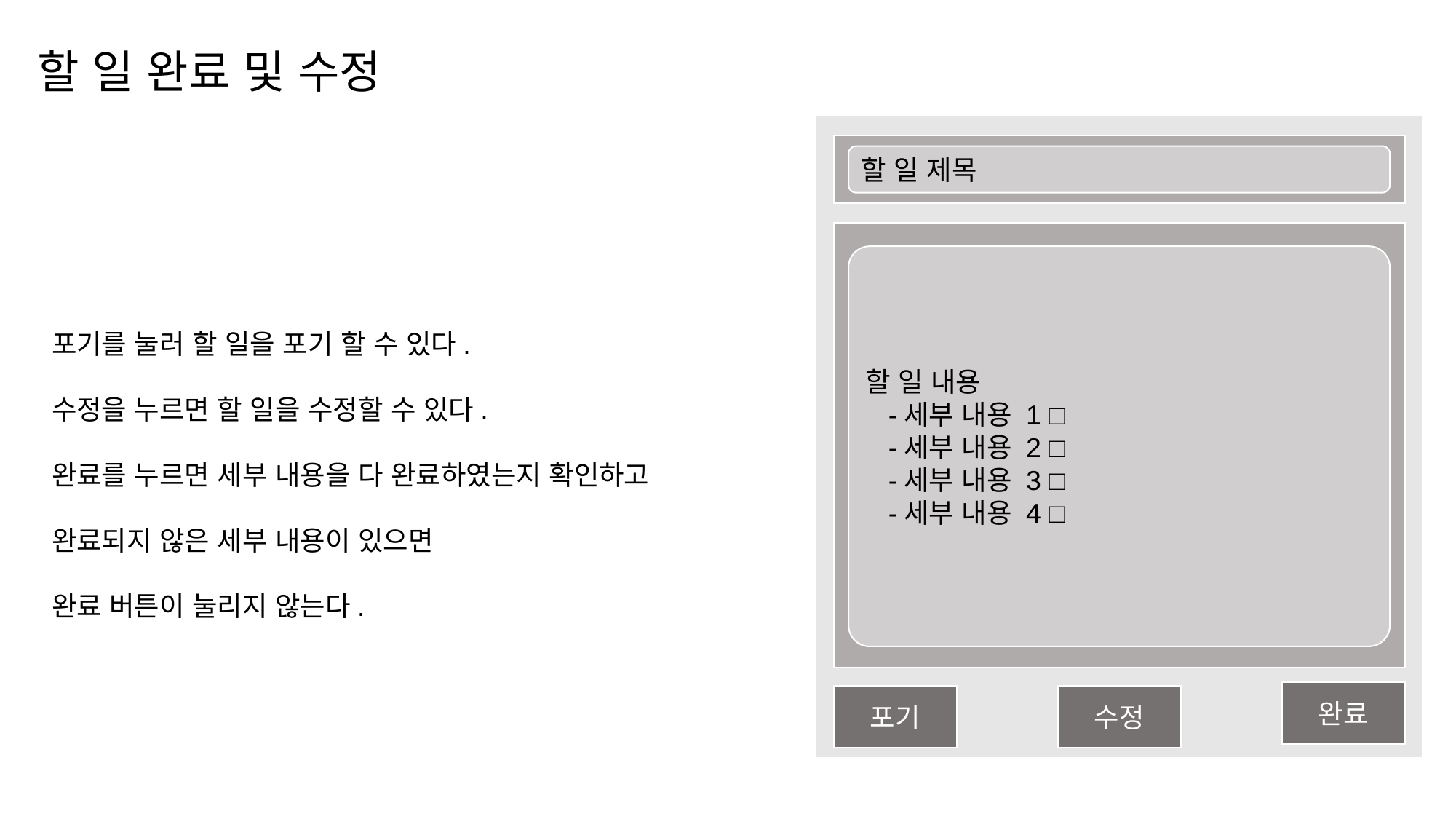

할 일 완료 및 수정

할 일 제목

할 일 내용
   -세부 내용 1 □
   -세부 내용 2 □
   -세부 내용 3 □
   -세부 내용 4 □
포기를 눌러 할 일을 포기 할 수 있다.

수정을 누르면 할 일을 수정할 수 있다.

완료를 누르면 세부 내용을 다 완료하였는지 확인하고

완료되지 않은 세부 내용이 있으면

완료 버튼이 눌리지 않는다.
완료
포기
수정